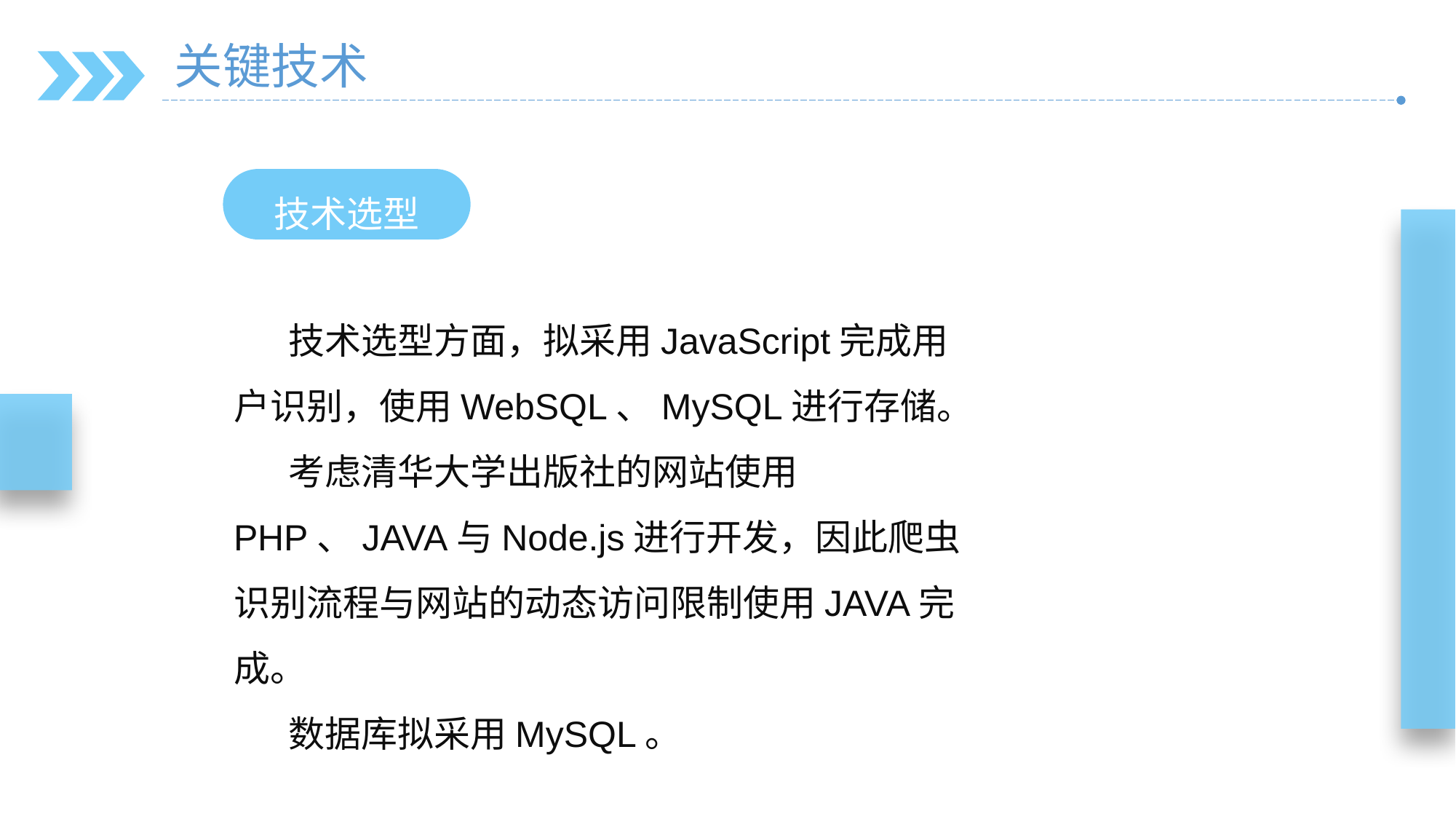

关键技术

技术选型

技术选型方面，拟采用JavaScript完成用户识别，使用WebSQL、MySQL进行存储。
考虑清华大学出版社的网站使用PHP、JAVA与Node.js进行开发，因此爬虫识别流程与网站的动态访问限制使用JAVA完成。
数据库拟采用MySQL。